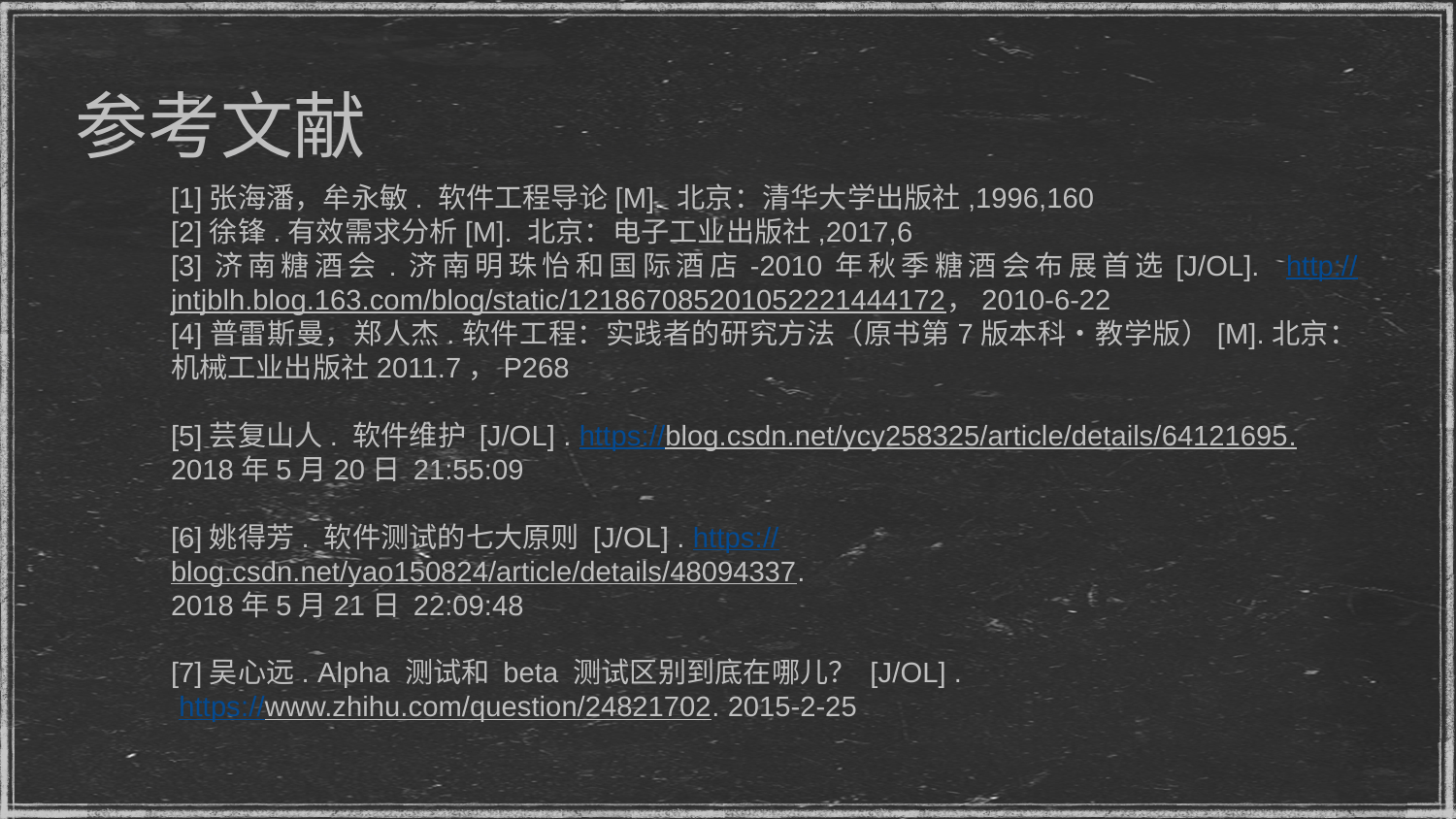

参考文献
[1]张海潘，牟永敏. 软件工程导论[M]. 北京：清华大学出版社,1996,160
[2]徐锋.有效需求分析[M]. 北京：电子工业出版社,2017,6
[3]济南糖酒会.济南明珠怡和国际酒店-2010年秋季糖酒会布展首选[J/OL].  http://jntjblh.blog.163.com/blog/static/121867085201052221444172，2010-6-22
[4]普雷斯曼，郑人杰.软件工程：实践者的研究方法（原书第7版本科•教学版）[M].北京：机械工业出版社2011.7，P268

[5]芸复山人. 软件维护 [J/OL] . https://blog.csdn.net/ycy258325/article/details/64121695.
2018年5月20日 21:55:09
[6]姚得芳. 软件测试的七大原则 [J/OL] . https://blog.csdn.net/yao150824/article/details/48094337.
2018年5月21日 22:09:48

[7]吴心远. Alpha 测试和 beta 测试区别到底在哪儿？ [J/OL] .
 https://www.zhihu.com/question/24821702. 2015-2-25